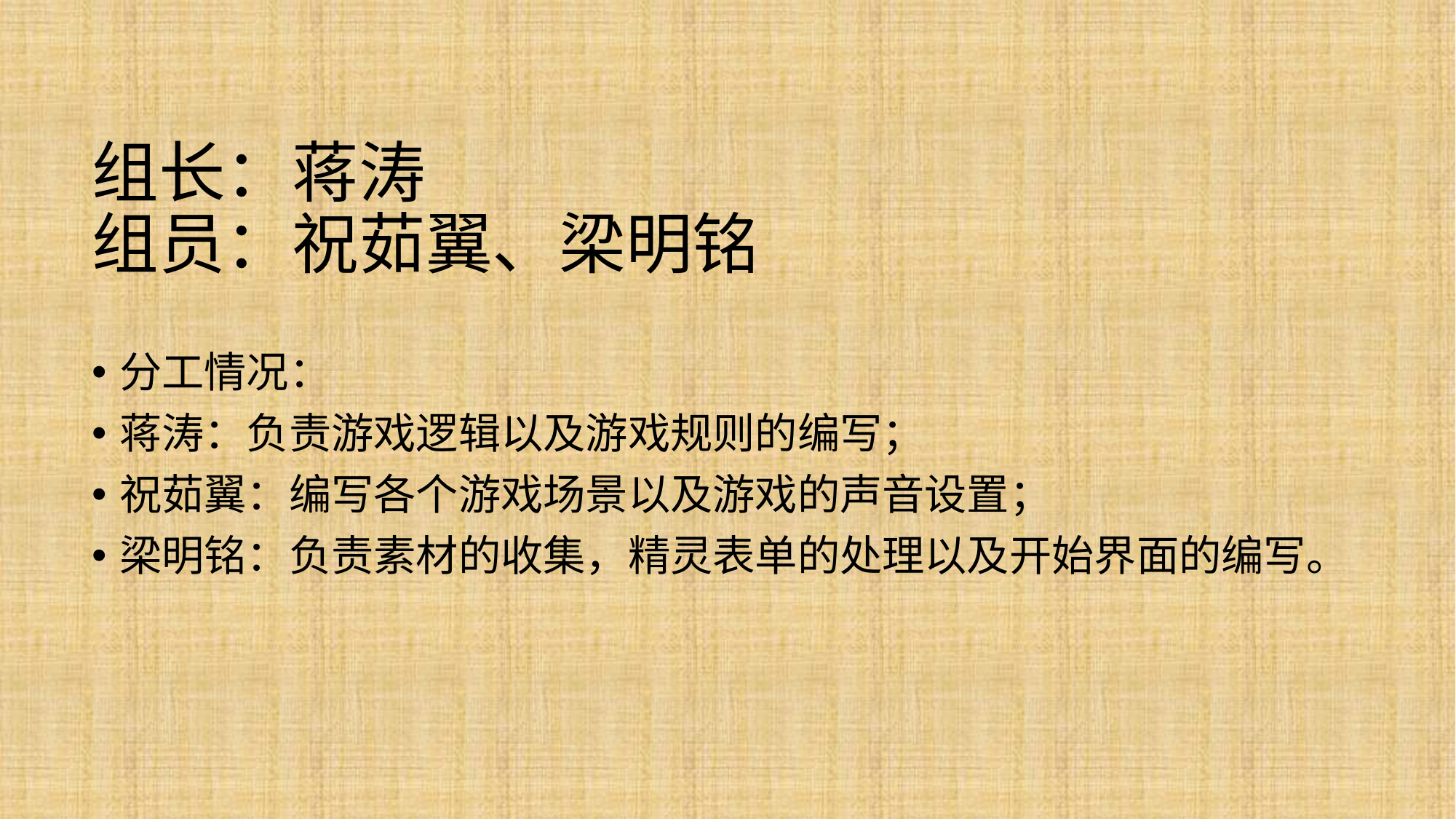

# 组长：蒋涛 组员：祝茹翼、梁明铭

分工情况：
蒋涛：负责游戏逻辑以及游戏规则的编写；
祝茹翼：编写各个游戏场景以及游戏的声音设置；
梁明铭：负责素材的收集，精灵表单的处理以及开始界面的编写。